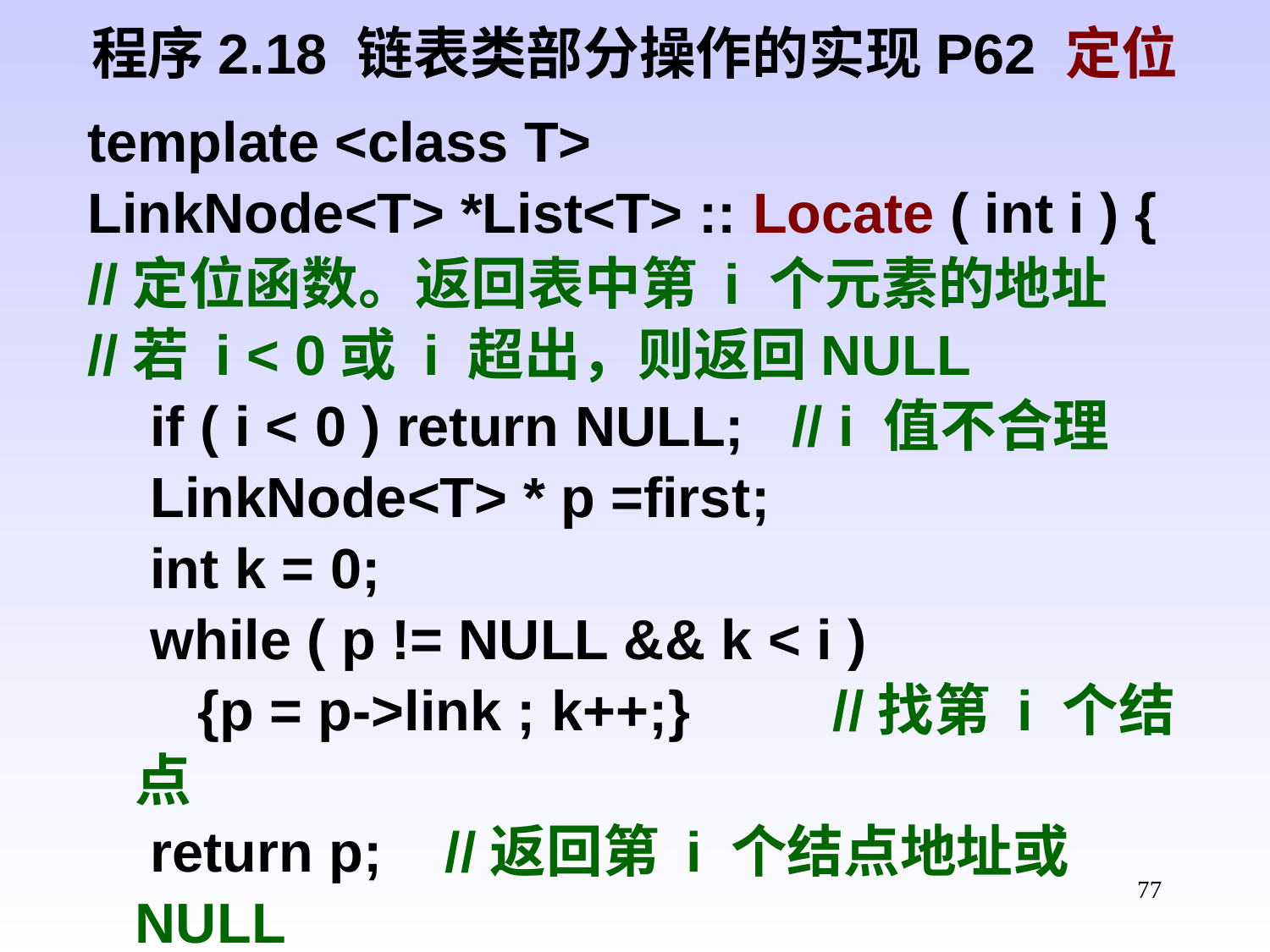

程序2.18 链表类部分操作的实现P62 定位
template <class T>
LinkNode<T> *List<T> :: Locate ( int i ) {
//定位函数。返回表中第 i 个元素的地址
//若 i < 0或 i 超出，则返回NULL
    if ( i < 0 ) return NULL;   // i 值不合理
    LinkNode<T> * p =first;
    int k = 0;
    while ( p != NULL && k < i )
       {p = p->link ; k++;}	    //找第 i 个结点
    return p;    //返回第 i 个结点地址或NULL
}
77